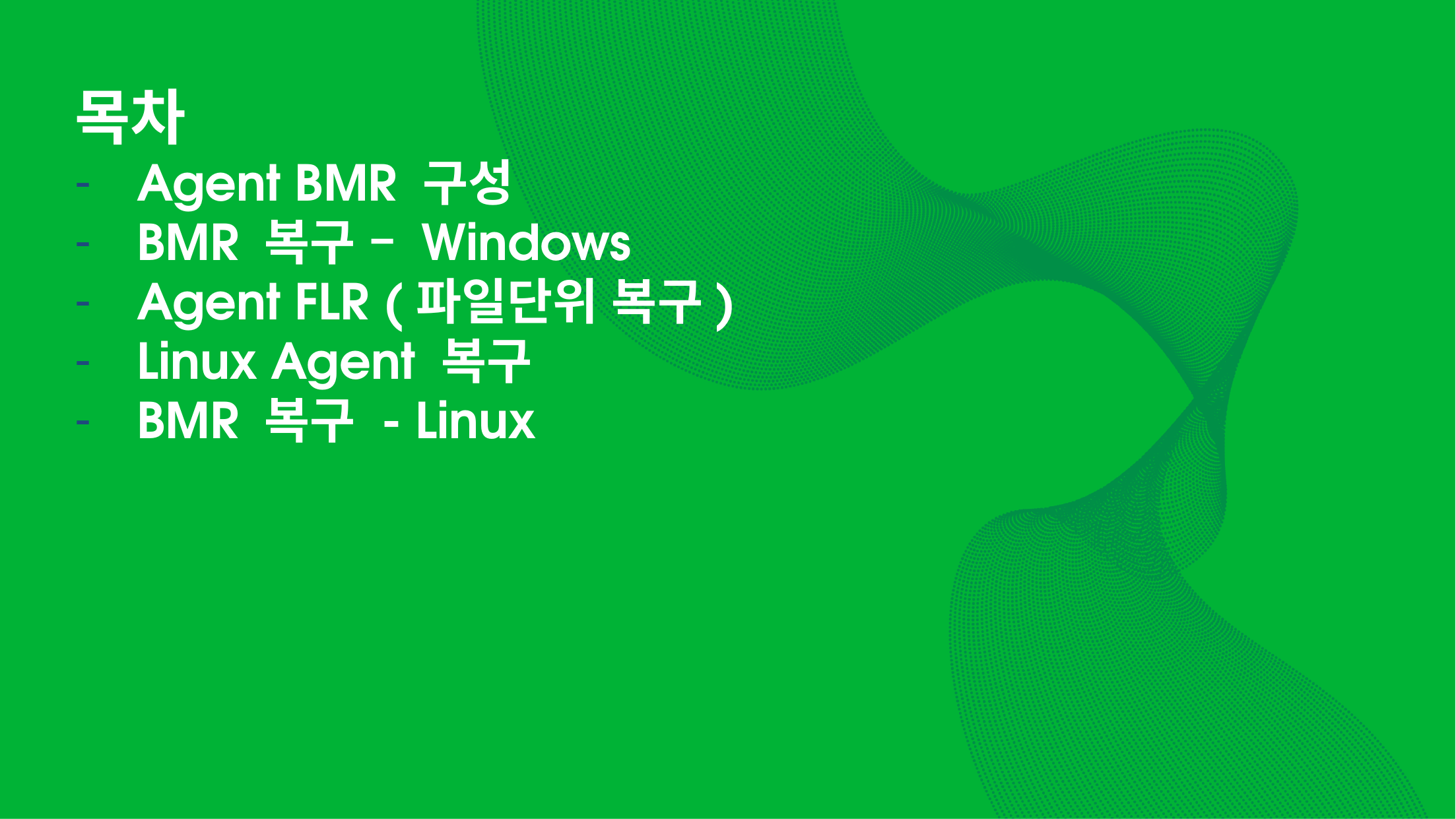

목차
Agent BMR 구성
BMR 복구 – Windows
Agent FLR (파일단위 복구)
Linux Agent 복구
BMR 복구 - Linux